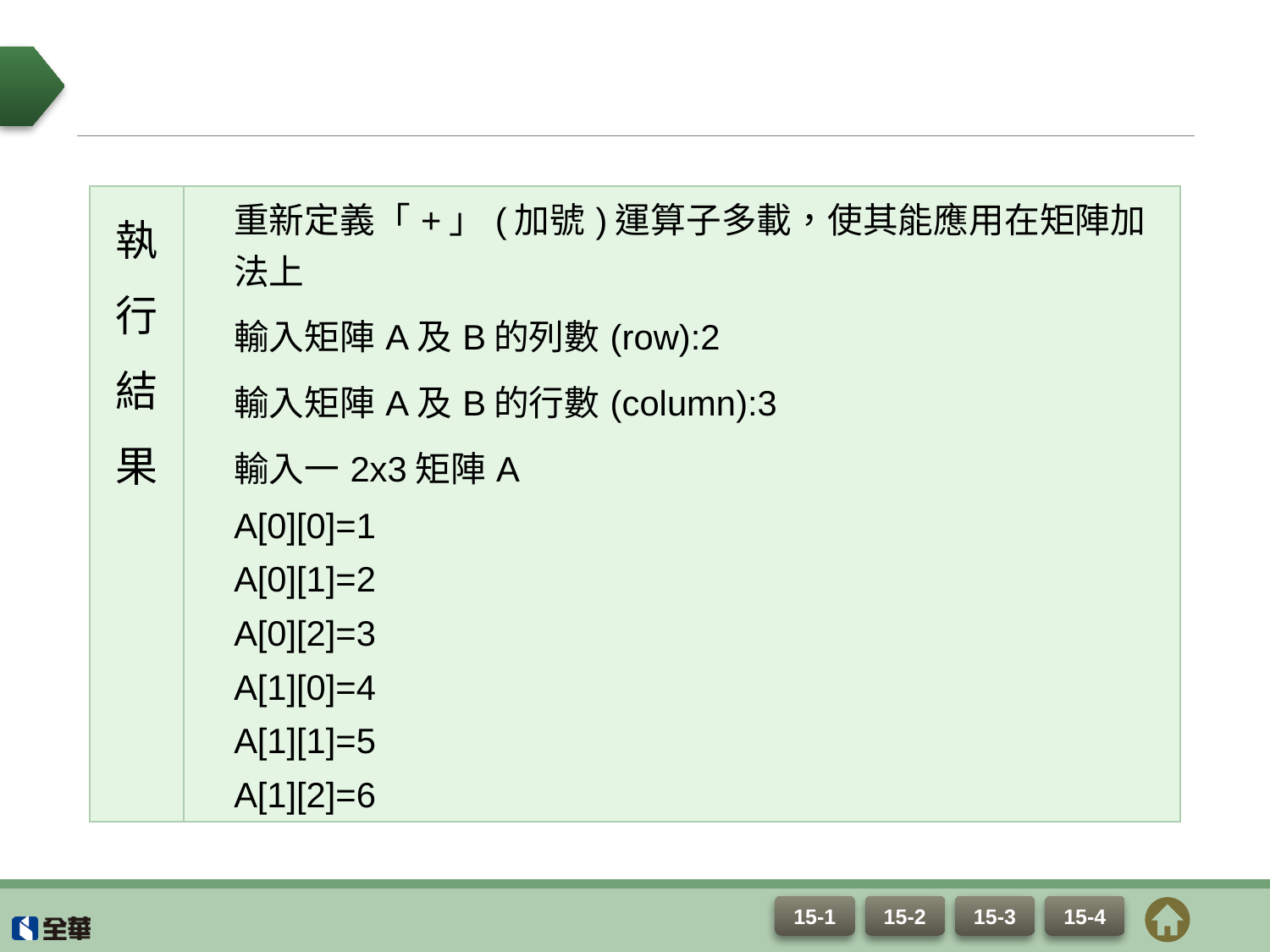

#

| 執行結果 | 重新定義「+」(加號)運算子多載，使其能應用在矩陣加法上 輸入矩陣A及B的列數(row):2 輸入矩陣A及B的行數(column):3 輸入一2x3矩陣A A[0][0]=1 A[0][1]=2 A[0][2]=3 A[1][0]=4 A[1][1]=5 A[1][2]=6 |
| --- | --- |